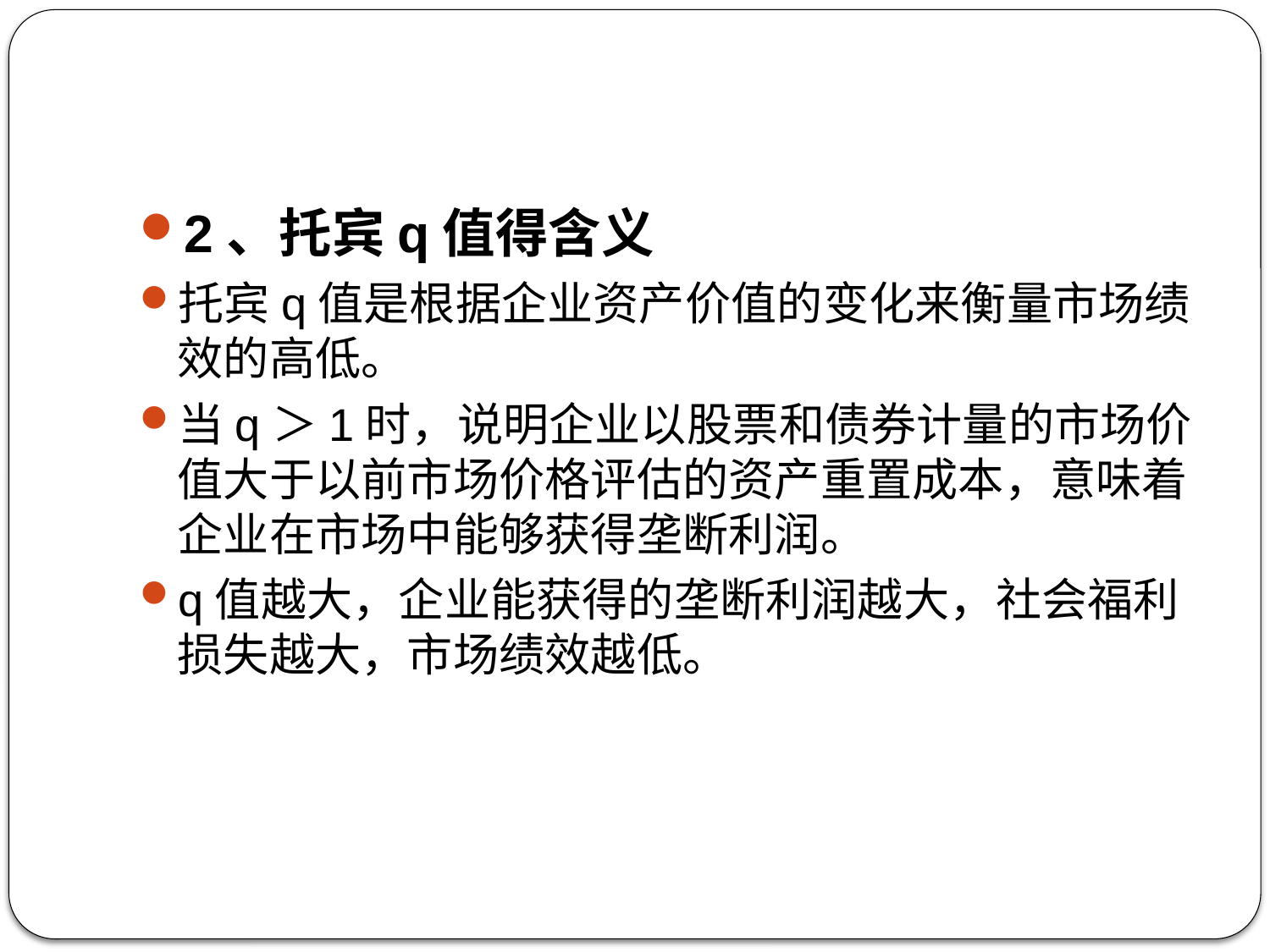

#
2、托宾q值得含义
托宾q值是根据企业资产价值的变化来衡量市场绩效的高低。
当q＞1时，说明企业以股票和债券计量的市场价值大于以前市场价格评估的资产重置成本，意味着企业在市场中能够获得垄断利润。
q值越大，企业能获得的垄断利润越大，社会福利损失越大，市场绩效越低。